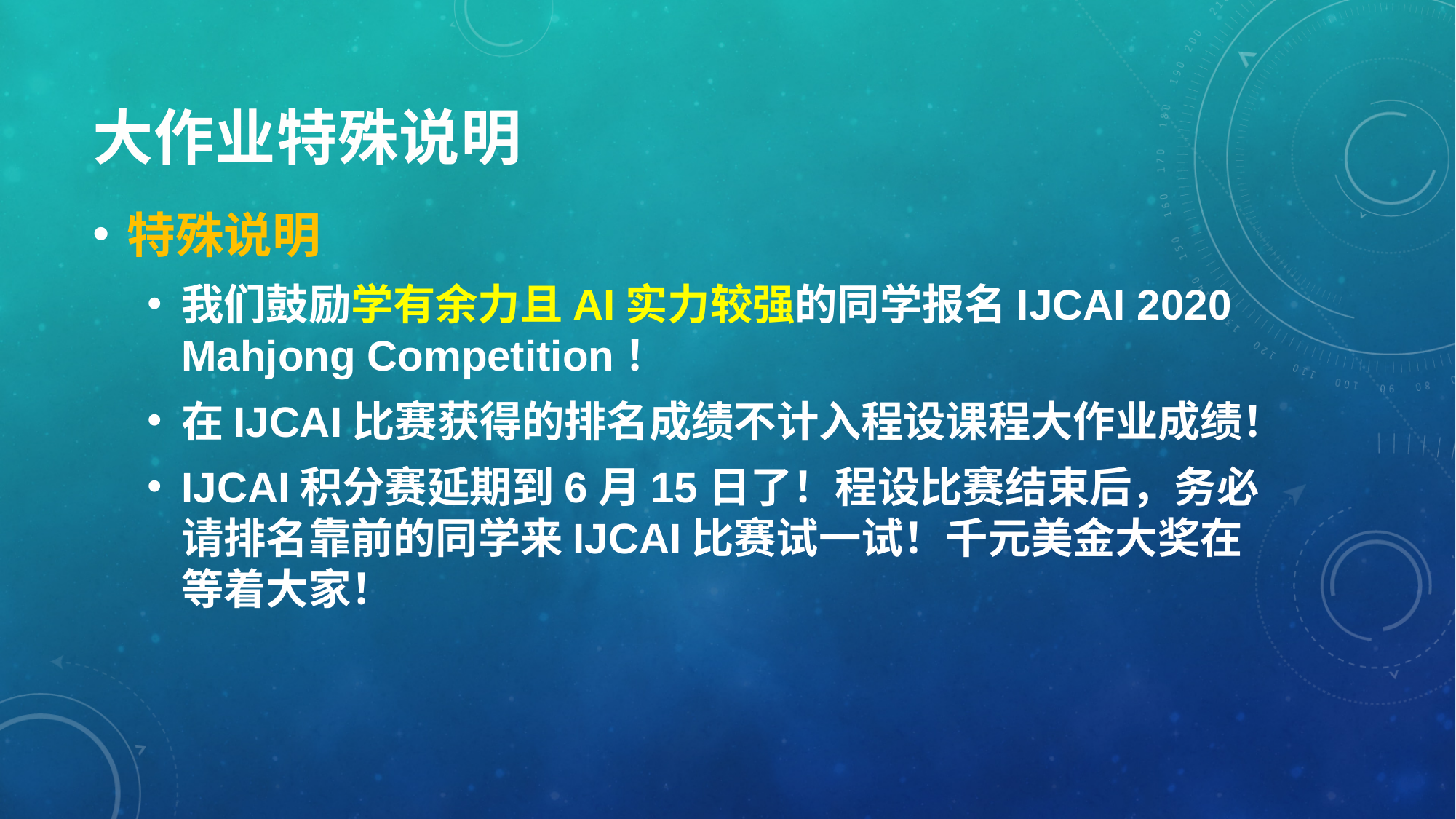

# 大作业特殊说明
特殊说明
我们鼓励学有余力且AI实力较强的同学报名IJCAI 2020 Mahjong Competition！
在IJCAI比赛获得的排名成绩不计入程设课程大作业成绩！
IJCAI积分赛延期到6月15日了！程设比赛结束后，务必请排名靠前的同学来IJCAI比赛试一试！千元美金大奖在等着大家！